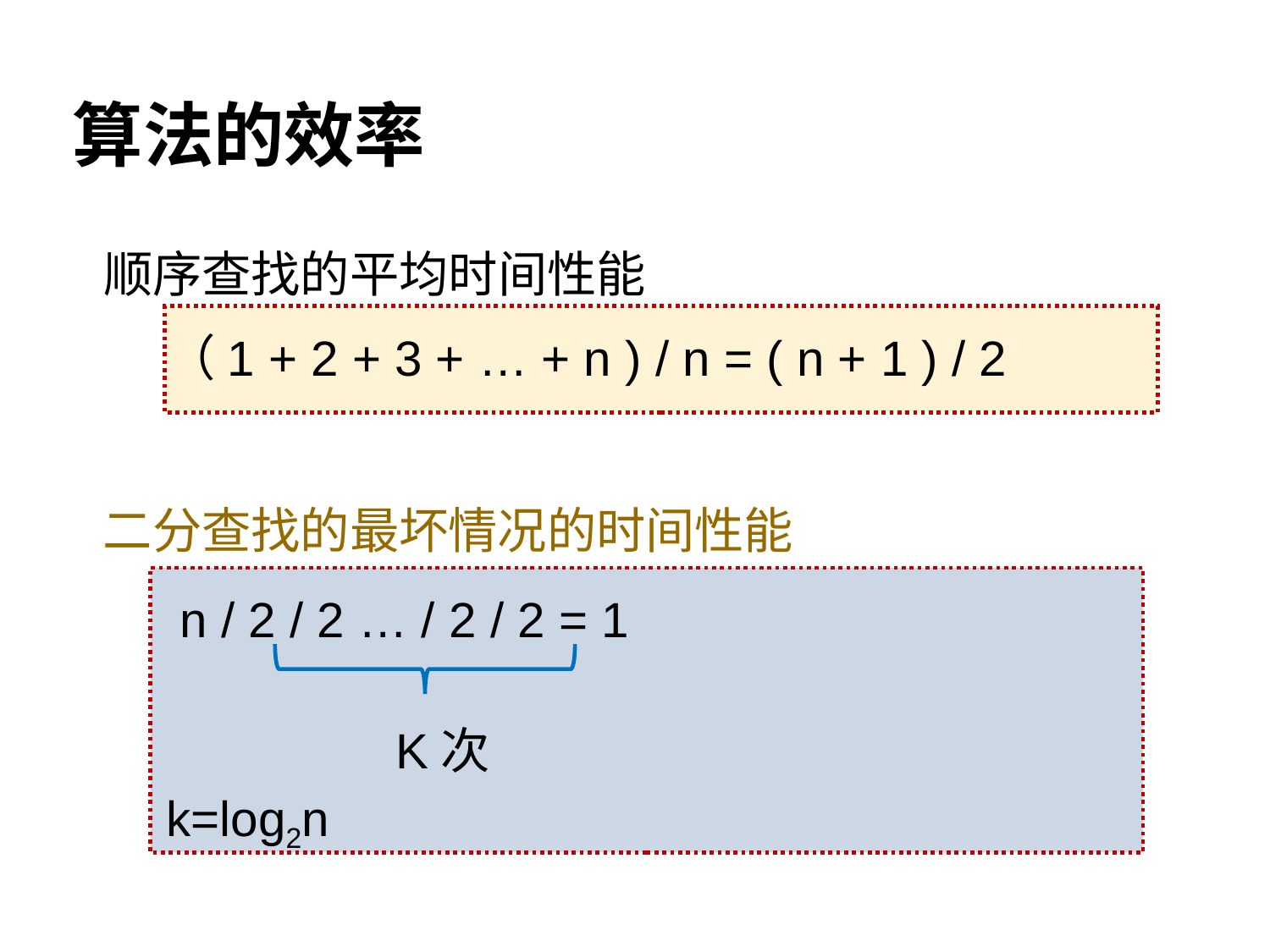

# 算法的效率
顺序查找的平均时间性能

（1 + 2 + 3 + … + n ) / n = ( n + 1 ) / 2
二分查找的最坏情况的时间性能

 n / 2 / 2 … / 2 / 2 = 1

k=log2n

K次